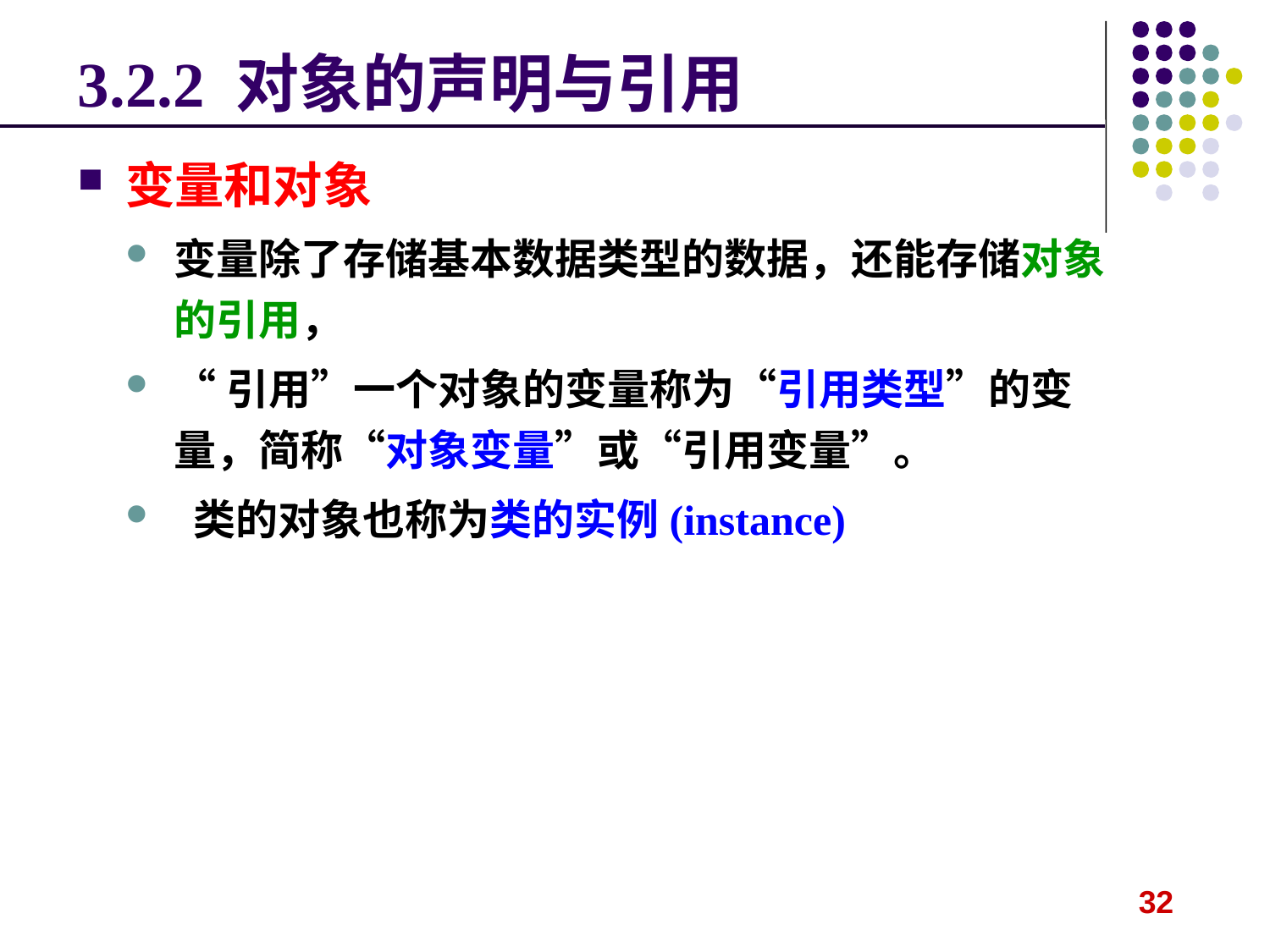

# 3.2.2 对象的声明与引用
变量和对象
变量除了存储基本数据类型的数据，还能存储对象的引用，
“引用”一个对象的变量称为“引用类型”的变量，简称“对象变量”或“引用变量”。
 类的对象也称为类的实例(instance)